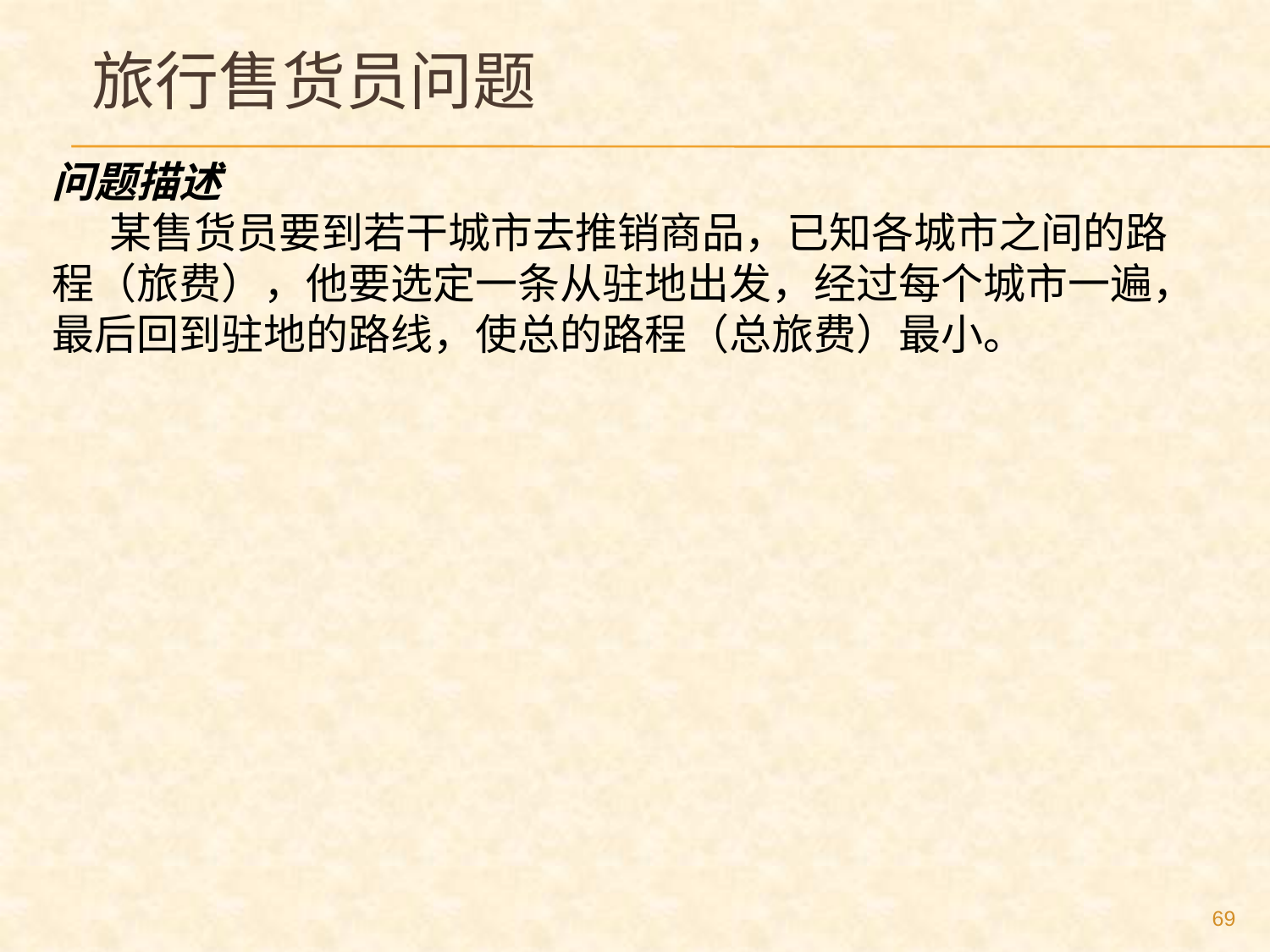

# 旅行售货员问题
问题描述
     某售货员要到若干城市去推销商品，已知各城市之间的路程（旅费），他要选定一条从驻地出发，经过每个城市一遍，最后回到驻地的路线，使总的路程（总旅费）最小。
69